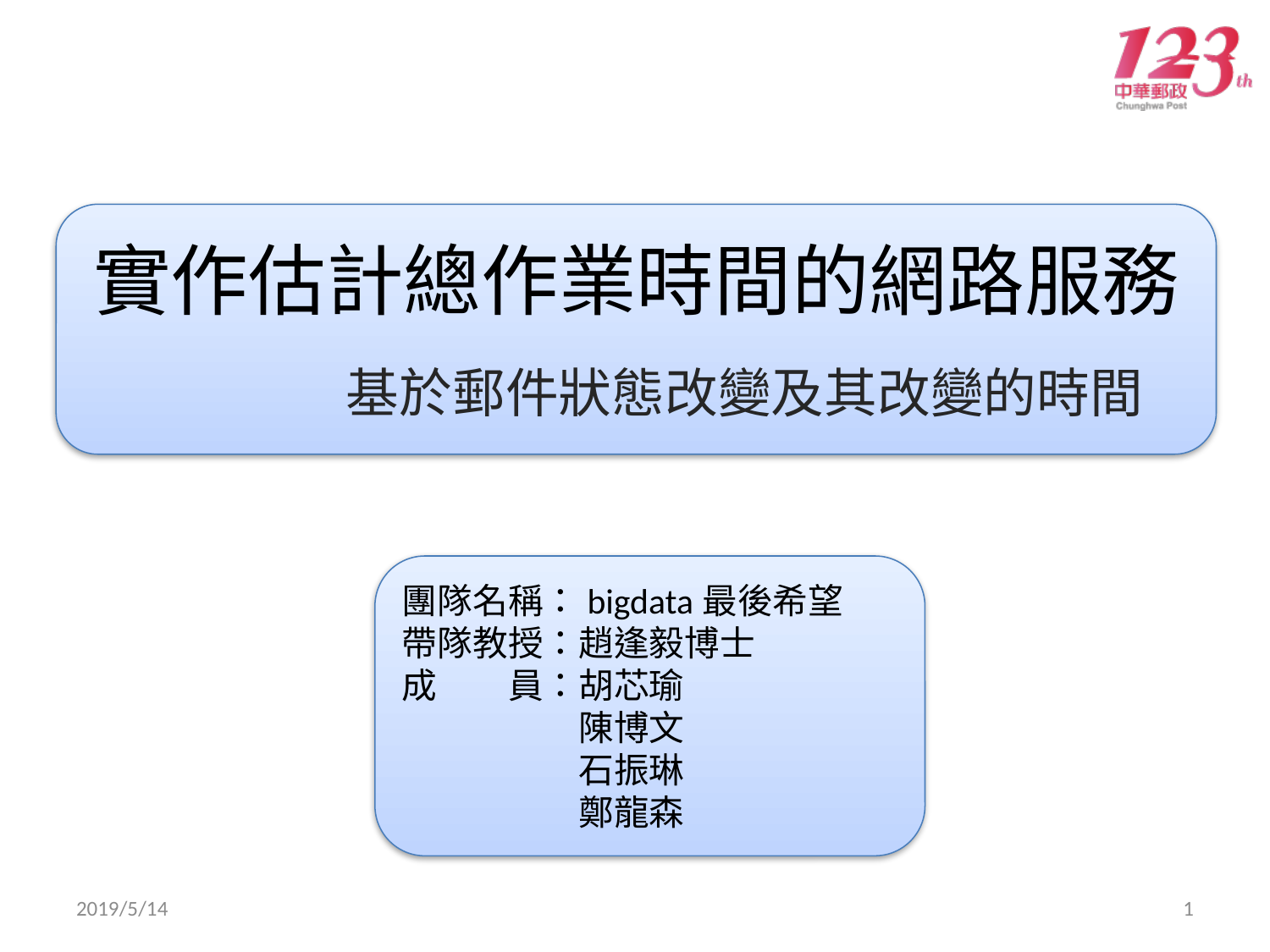

# 實作估計總作業時間的網路服務
基於郵件狀態改變及其改變的時間
團隊名稱：bigdata最後希望
帶隊教授：趙逢毅博士
成　　員：胡芯瑜
　　　　　陳博文
　　　　　石振琳
　　　　　鄭龍森
2019/5/14
1